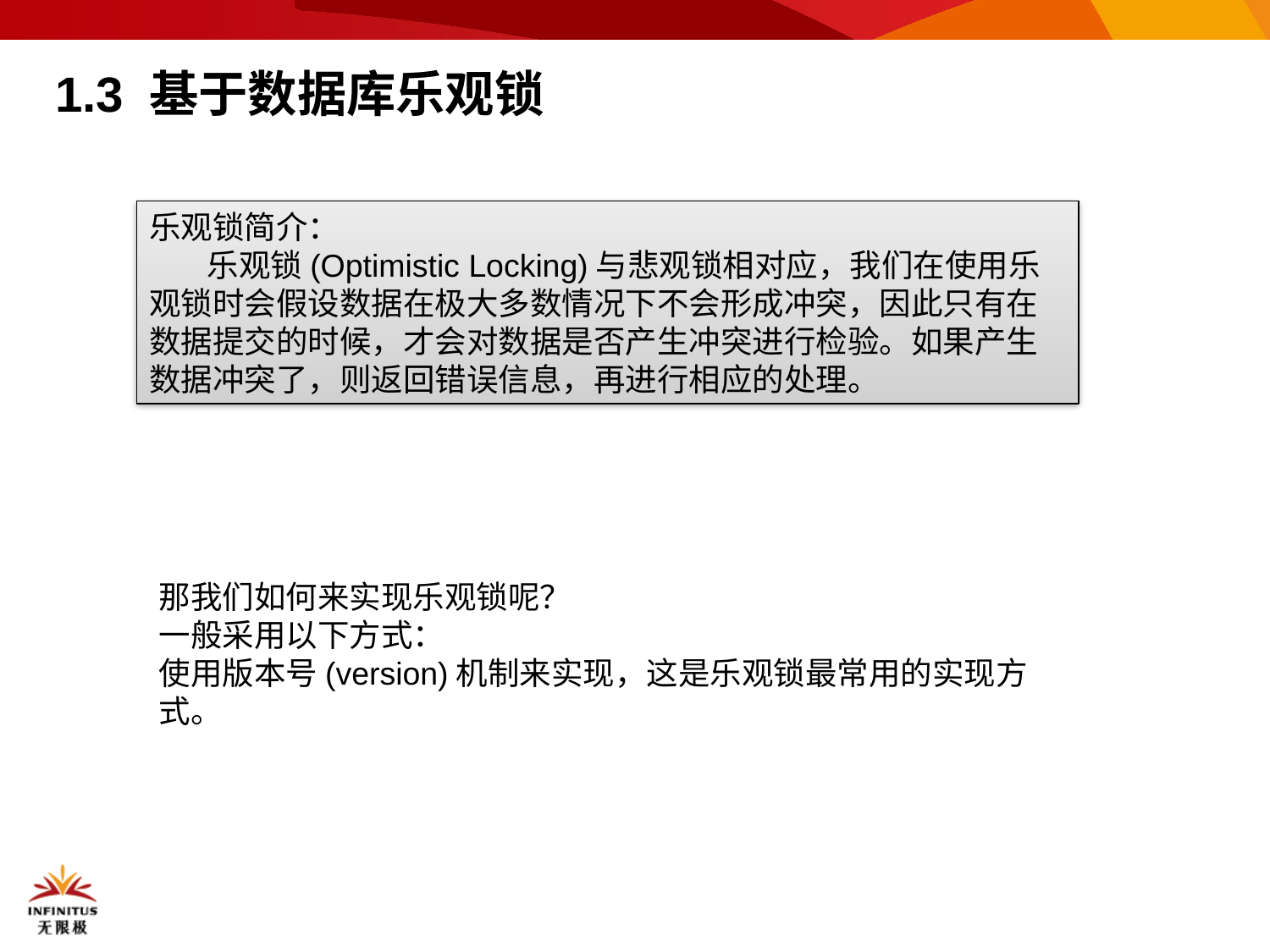

# 1.3 基于数据库乐观锁
乐观锁简介：
       乐观锁(Optimistic Locking)与悲观锁相对应，我们在使用乐观锁时会假设数据在极大多数情况下不会形成冲突，因此只有在数据提交的时候，才会对数据是否产生冲突进行检验。如果产生数据冲突了，则返回错误信息，再进行相应的处理。
那我们如何来实现乐观锁呢？
一般采用以下方式：
使用版本号(version)机制来实现，这是乐观锁最常用的实现方式。